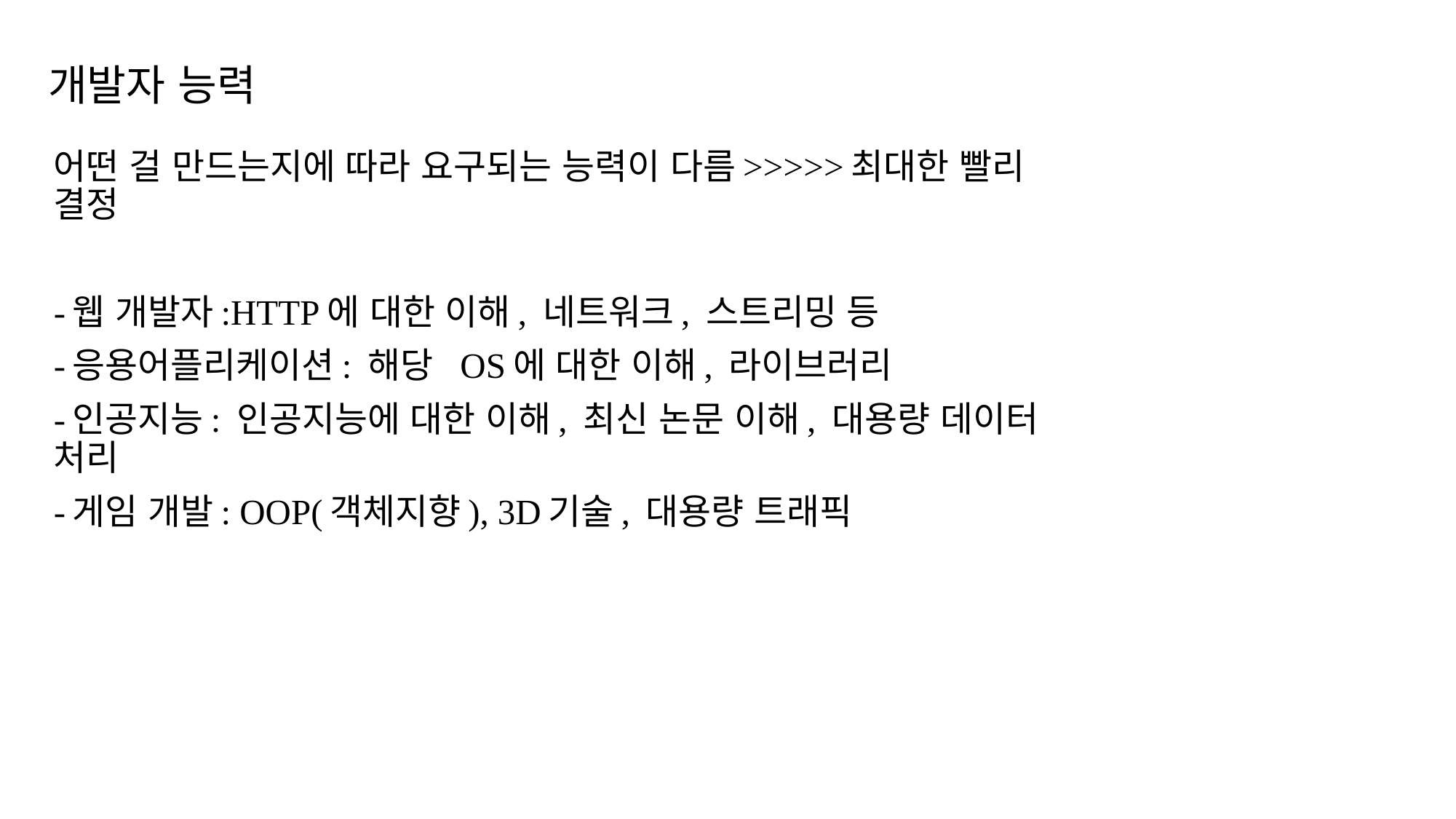

# 개발자 능력
어떤 걸 만드는지에 따라 요구되는 능력이 다름>>>>>최대한 빨리 결정

-웹 개발자:HTTP에 대한 이해, 네트워크, 스트리밍 등
-응용어플리케이션: 해당  OS에 대한 이해, 라이브러리
-인공지능: 인공지능에 대한 이해, 최신 논문 이해, 대용량 데이터 처리
-게임 개발: OOP(객체지향), 3D기술, 대용량 트래픽